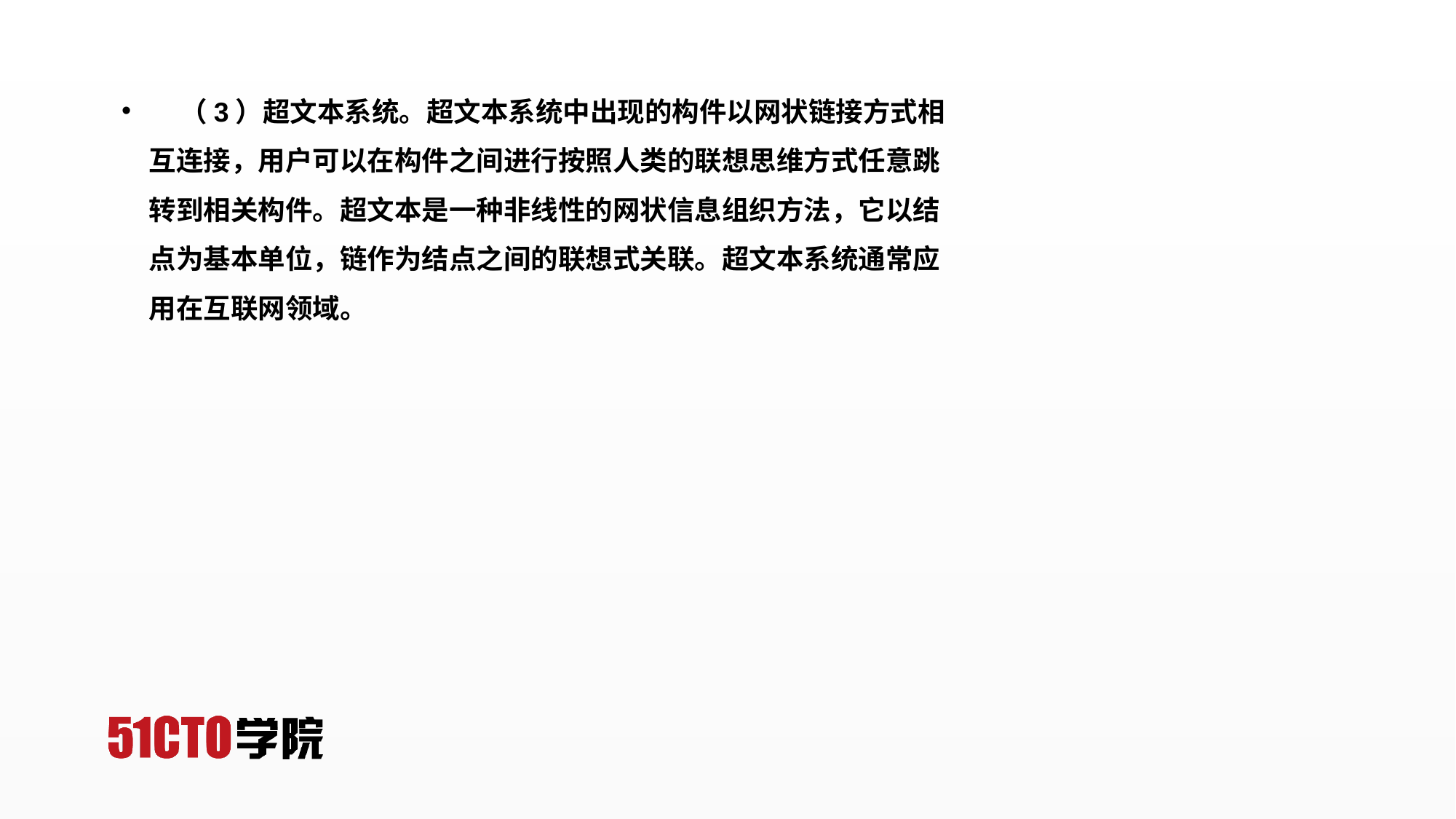

（3）超文本系统。超文本系统中出现的构件以网状链接方式相互连接，用户可以在构件之间进行按照人类的联想思维方式任意跳转到相关构件。超文本是一种非线性的网状信息组织方法，它以结点为基本单位，链作为结点之间的联想式关联。超文本系统通常应用在互联网领域。